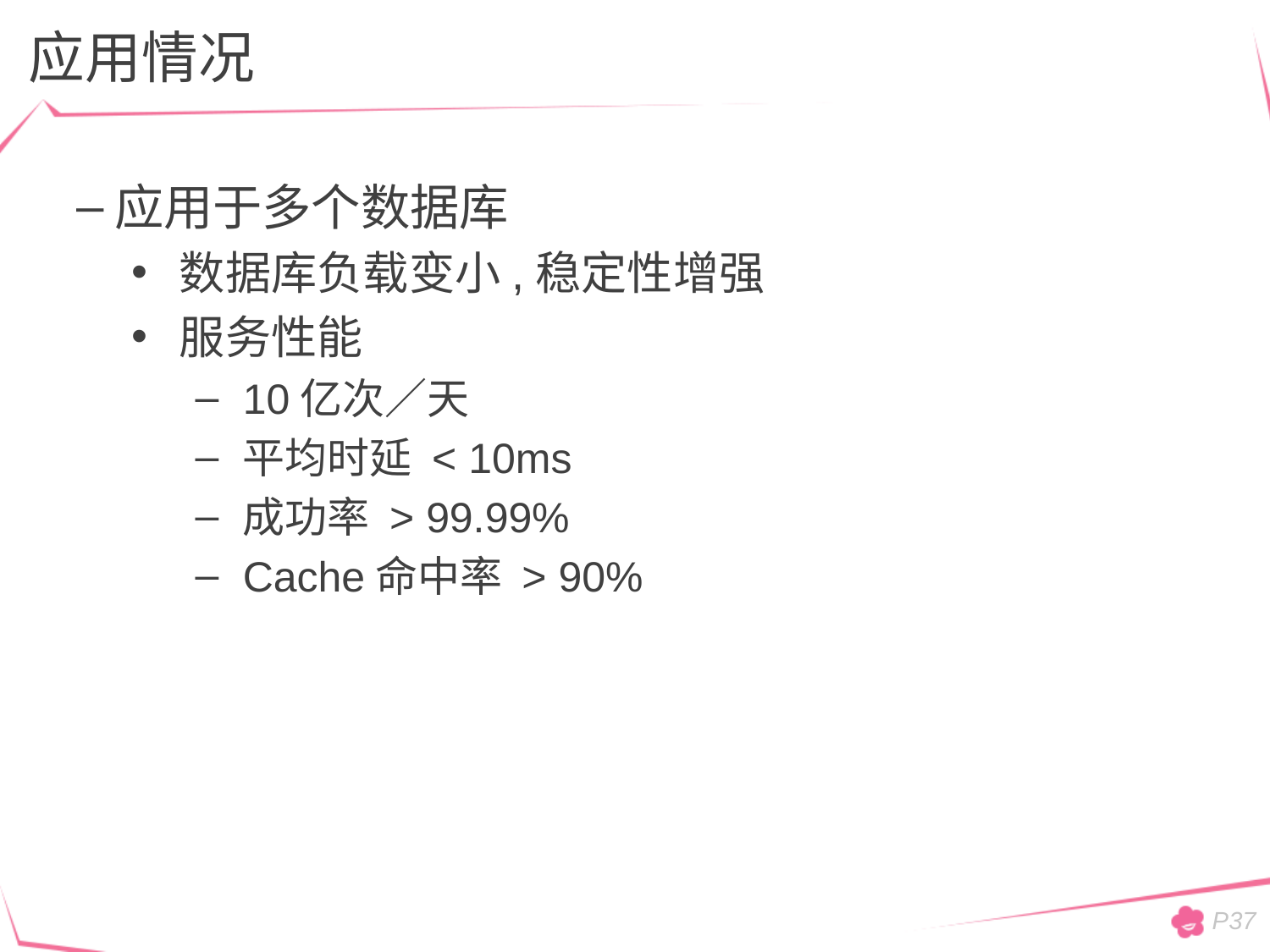

# 应用情况
应用于多个数据库
数据库负载变小,稳定性增强
服务性能
10亿次／天
平均时延 < 10ms
成功率 > 99.99%
Cache命中率 > 90%
P37